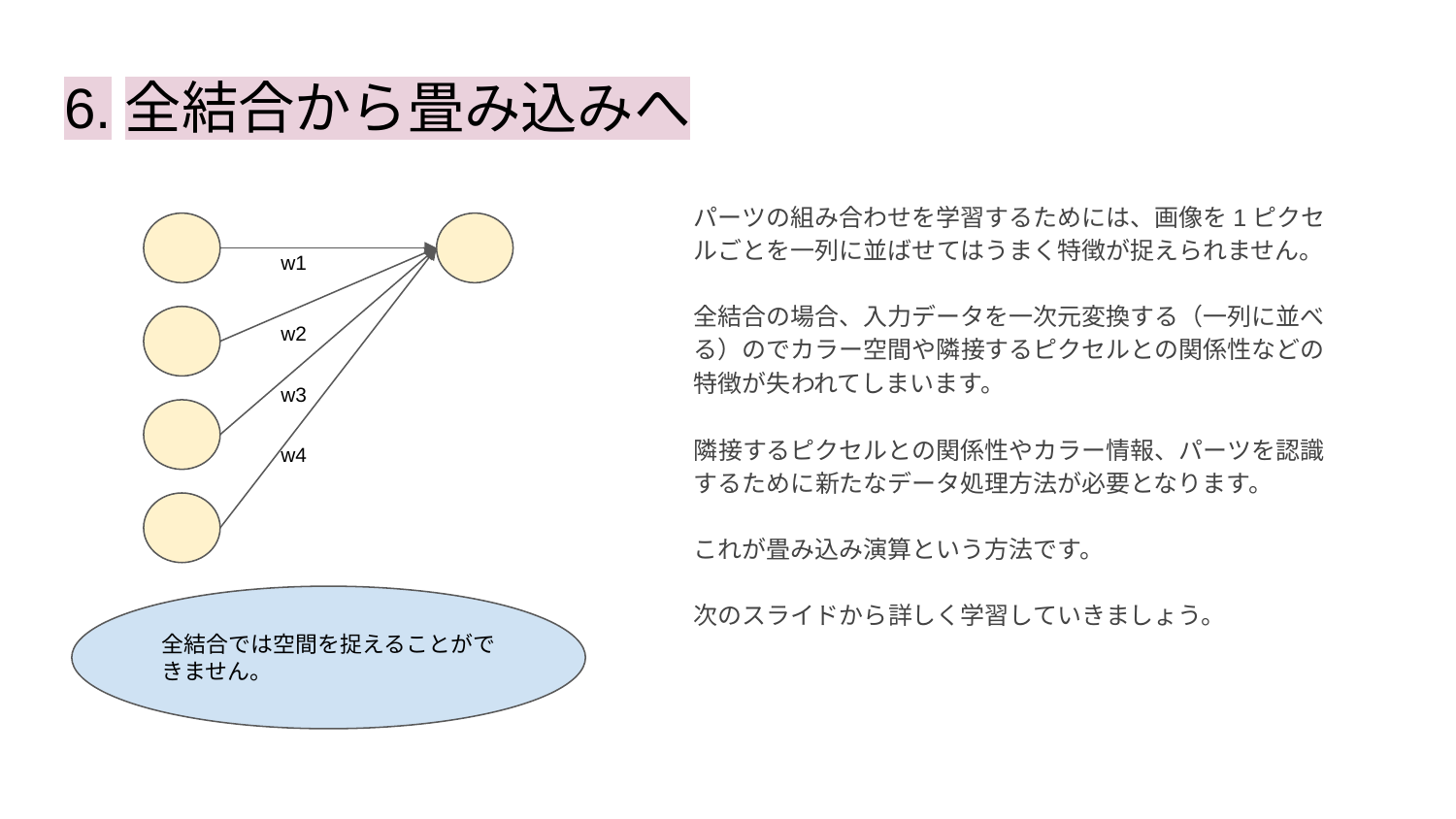

# 6.全結合から畳み込みへ
パーツの組み合わせを学習するためには、画像を1ピクセルごとを一列に並ばせてはうまく特徴が捉えられません。
全結合の場合、入力データを一次元変換する（一列に並べる）のでカラー空間や隣接するピクセルとの関係性などの特徴が失われてしまいます。

隣接するピクセルとの関係性やカラー情報、パーツを認識するために新たなデータ処理方法が必要となります。
これが畳み込み演算という方法です。
次のスライドから詳しく学習していきましょう。

w1

w2

w3

w4

全結合では空間を捉えることができません。